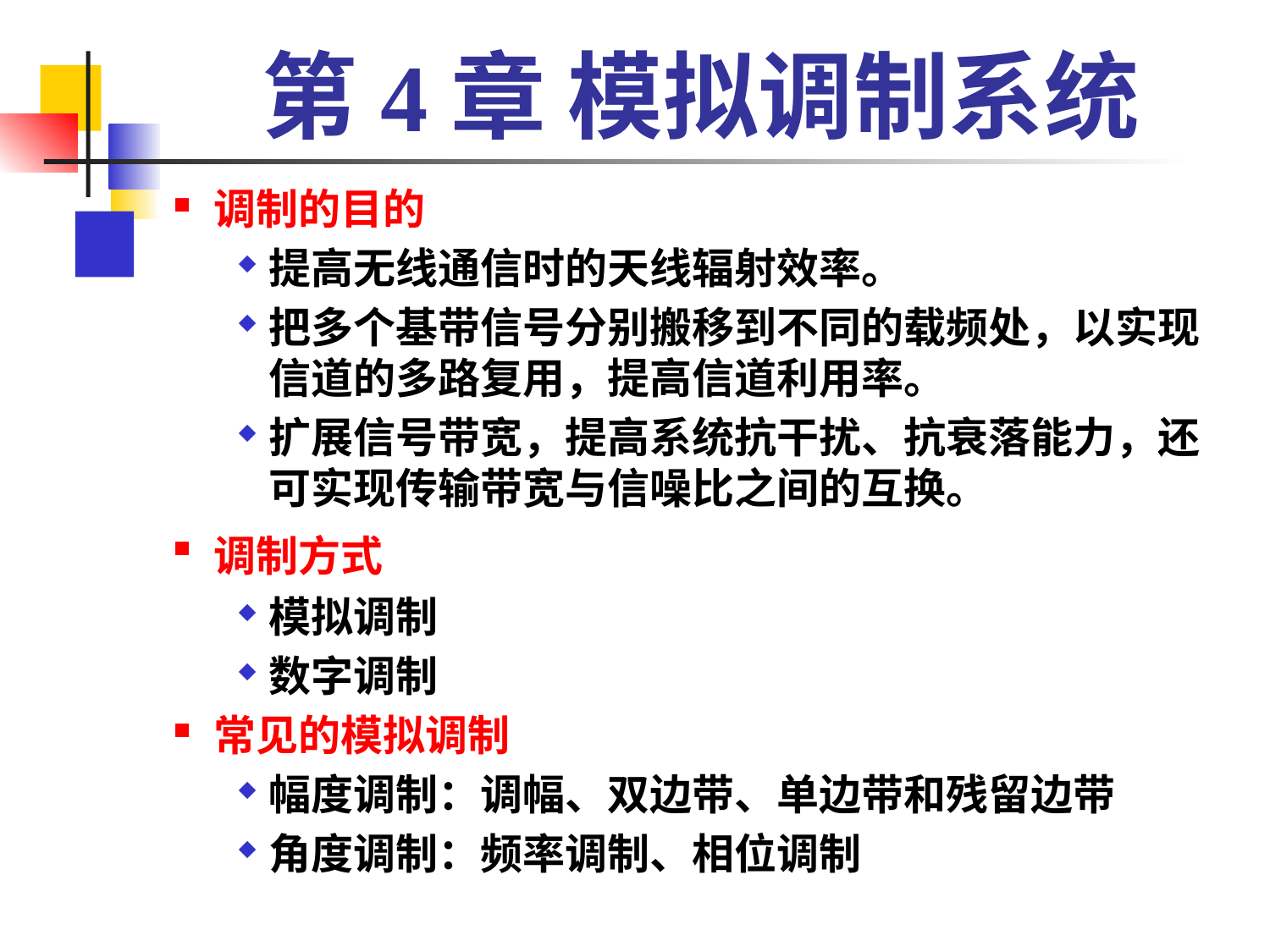

# 第4章 模拟调制系统
调制的目的
提高无线通信时的天线辐射效率。
把多个基带信号分别搬移到不同的载频处，以实现信道的多路复用，提高信道利用率。
扩展信号带宽，提高系统抗干扰、抗衰落能力，还可实现传输带宽与信噪比之间的互换。
调制方式
模拟调制
数字调制
常见的模拟调制
幅度调制：调幅、双边带、单边带和残留边带
角度调制：频率调制、相位调制
3